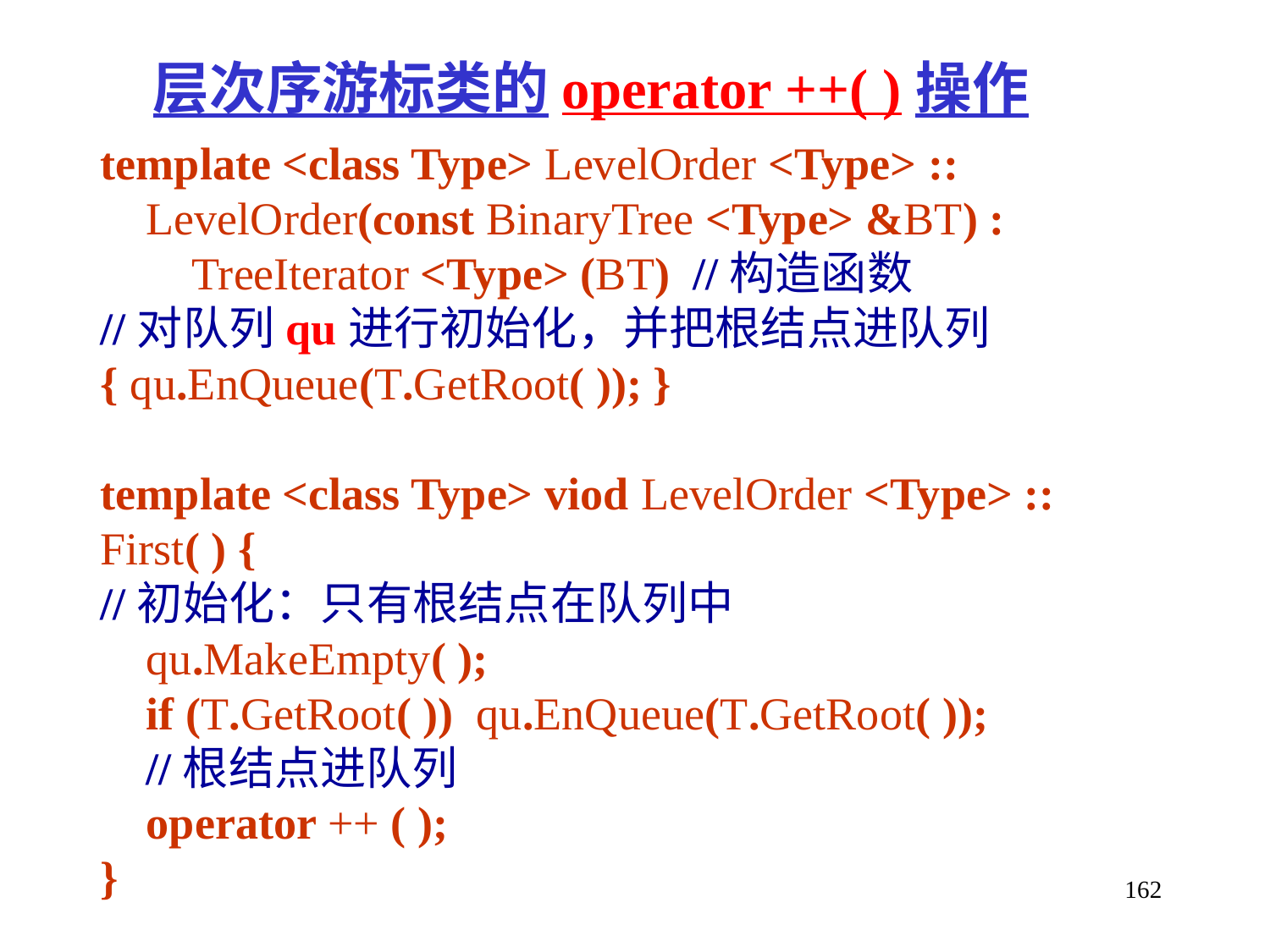

层次序游标类的operator ++( )操作
template <class Type> LevelOrder <Type> ::
    LevelOrder(const BinaryTree <Type> &BT) :
        TreeIterator <Type> (BT)  //构造函数
//对队列qu进行初始化，并把根结点进队列
{ qu.EnQueue(T.GetRoot( )); }

template <class Type> viod LevelOrder <Type> ::
First( ) {
//初始化：只有根结点在队列中
    qu.MakeEmpty( );
    if (T.GetRoot( ))  qu.EnQueue(T.GetRoot( ));
    //根结点进队列
    operator ++ ( );
}
162